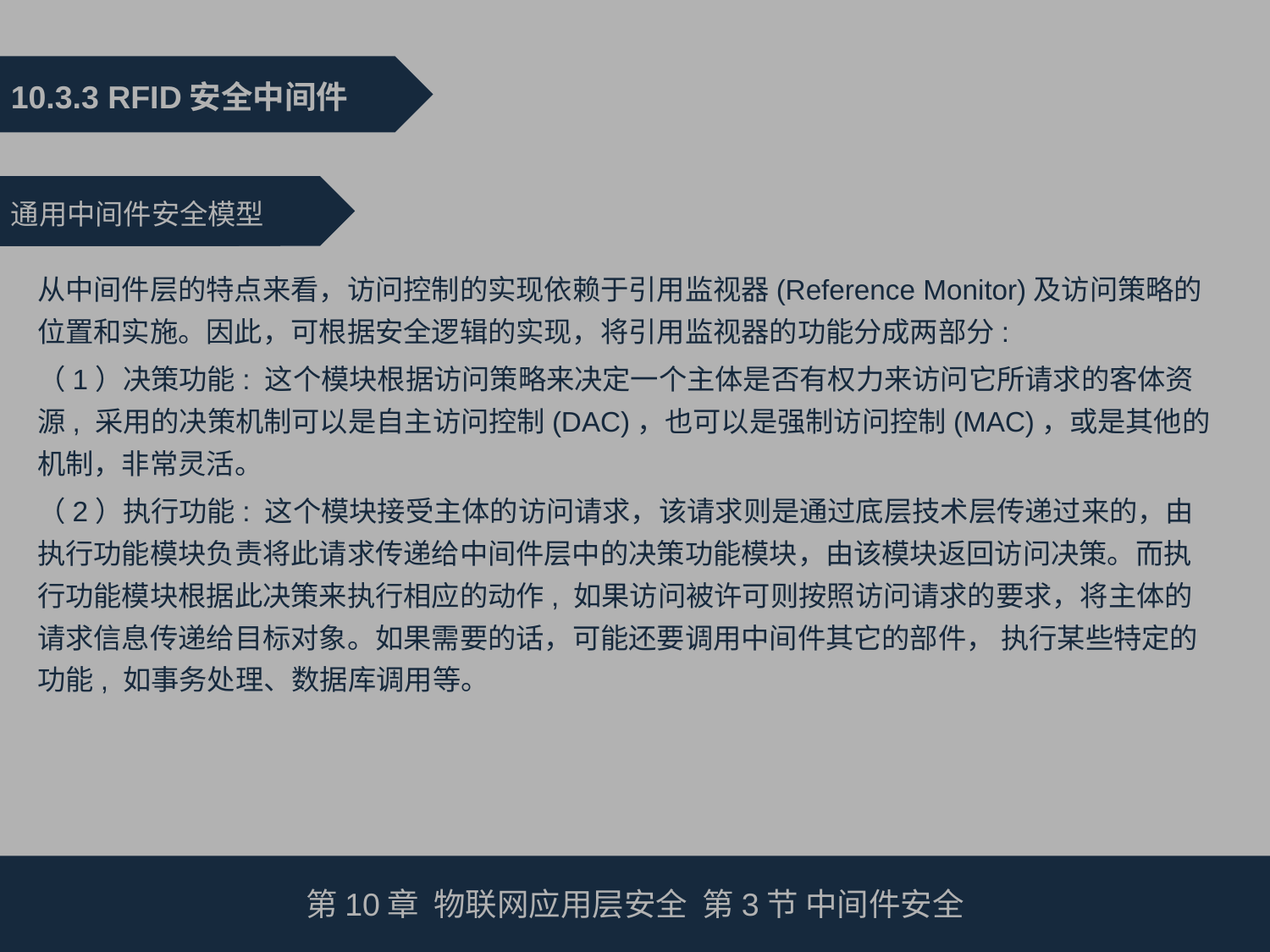

10.3.3 RFID安全中间件

通用中间件安全模型
从中间件层的特点来看，访问控制的实现依赖于引用监视器(Reference Monitor)及访问策略的位置和实施。因此，可根据安全逻辑的实现，将引用监视器的功能分成两部分:
（1）决策功能: 这个模块根据访问策略来决定一个主体是否有权力来访问它所请求的客体资源, 采用的决策机制可以是自主访问控制(DAC)，也可以是强制访问控制(MAC)，或是其他的机制，非常灵活。
（2）执行功能: 这个模块接受主体的访问请求，该请求则是通过底层技术层传递过来的，由执行功能模块负责将此请求传递给中间件层中的决策功能模块，由该模块返回访问决策。而执行功能模块根据此决策来执行相应的动作, 如果访问被许可则按照访问请求的要求，将主体的请求信息传递给目标对象。如果需要的话，可能还要调用中间件其它的部件， 执行某些特定的功能, 如事务处理、数据库调用等。